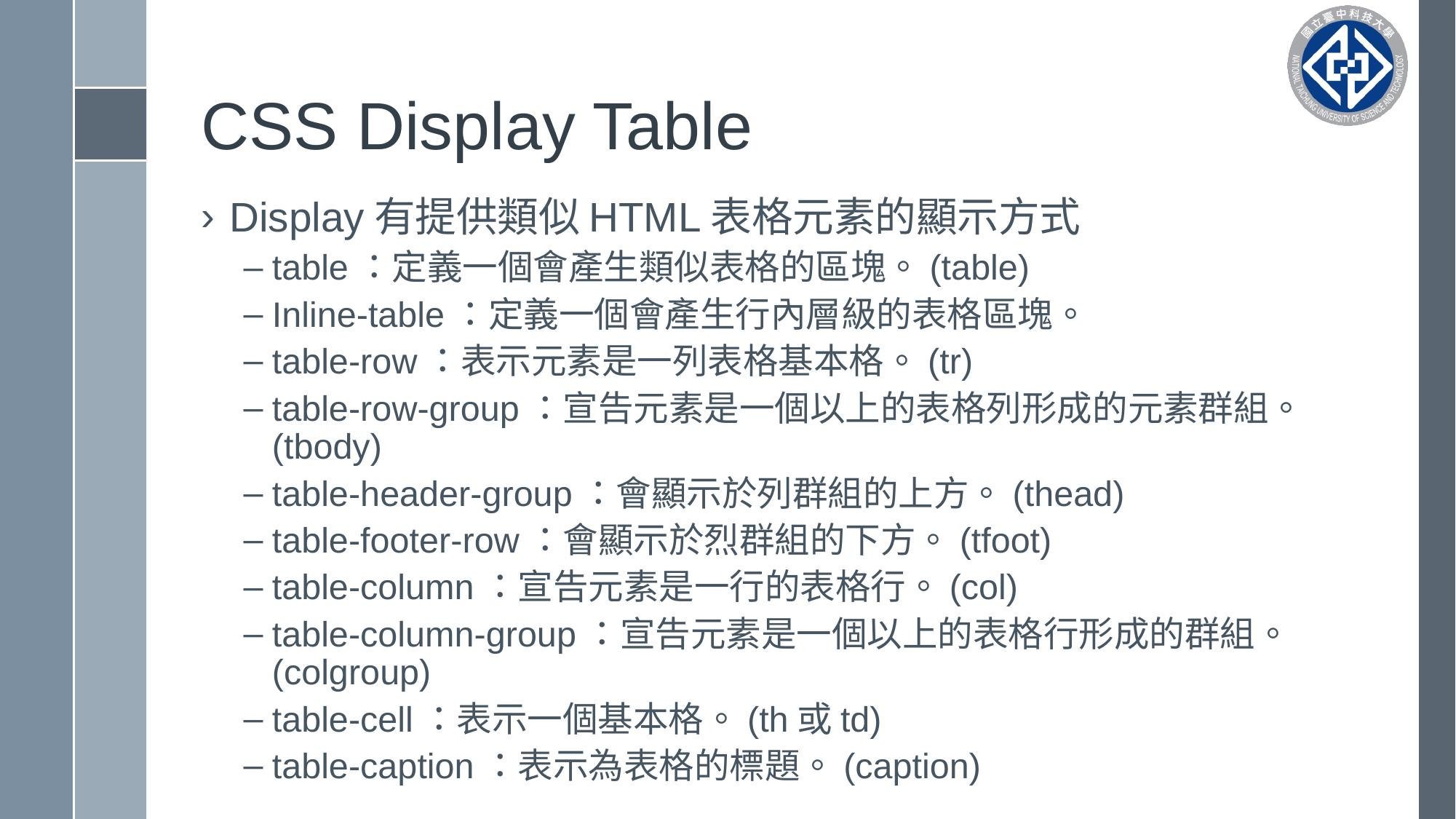

# CSS Display Table
Display有提供類似HTML表格元素的顯示方式
table：定義一個會產生類似表格的區塊。(table)
Inline-table：定義一個會產生行內層級的表格區塊。
table-row：表示元素是一列表格基本格。(tr)
table-row-group：宣告元素是一個以上的表格列形成的元素群組。(tbody)
table-header-group：會顯示於列群組的上方。(thead)
table-footer-row：會顯示於烈群組的下方。(tfoot)
table-column：宣告元素是一行的表格行。(col)
table-column-group：宣告元素是一個以上的表格行形成的群組。 (colgroup)
table-cell：表示一個基本格。(th或td)
table-caption：表示為表格的標題。(caption)